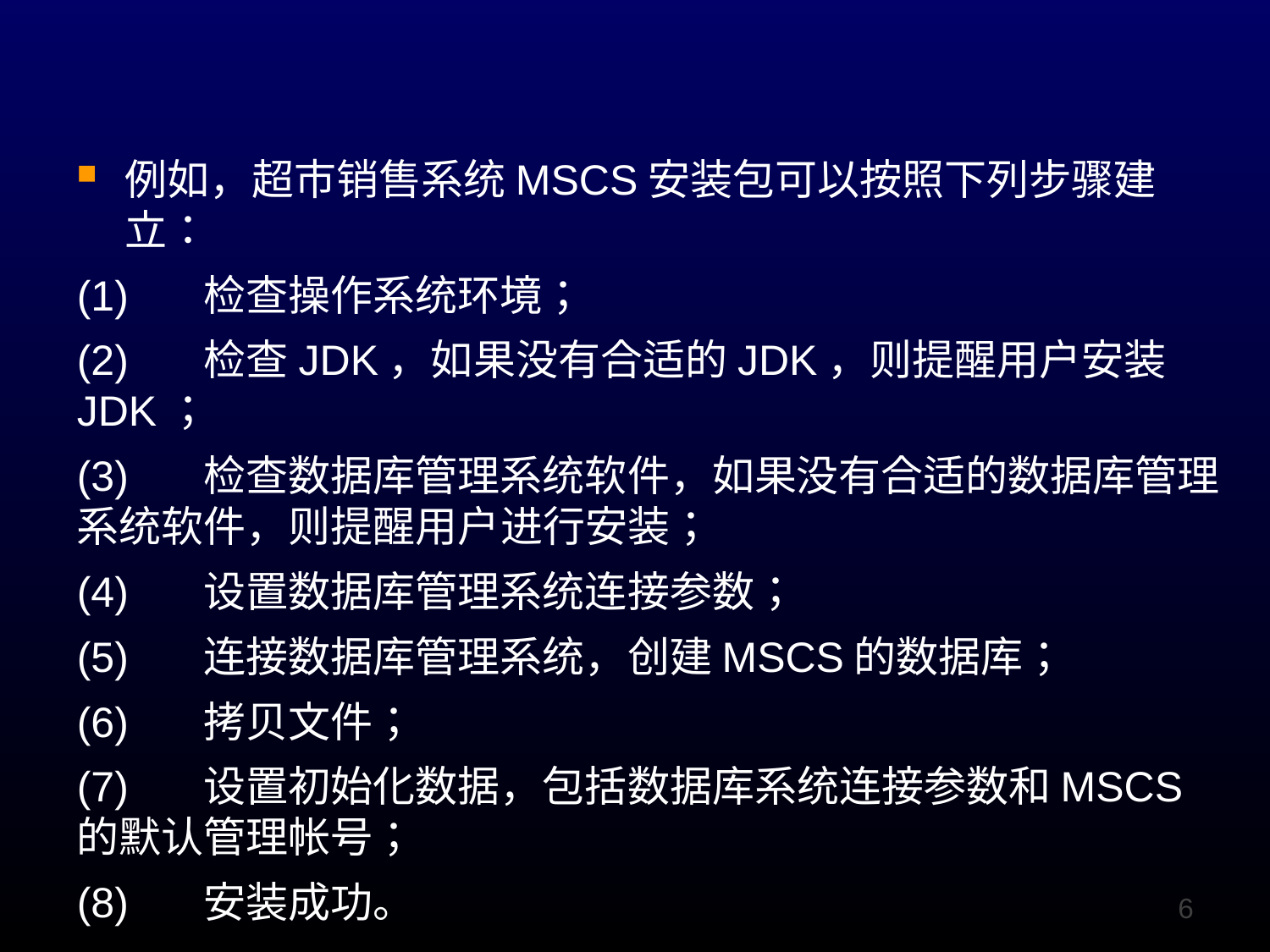

#
例如，超市销售系统MSCS安装包可以按照下列步骤建立：
(1)	检查操作系统环境；
(2)	检查JDK，如果没有合适的JDK，则提醒用户安装JDK；
(3)	检查数据库管理系统软件，如果没有合适的数据库管理系统软件，则提醒用户进行安装；
(4)	设置数据库管理系统连接参数；
(5)	连接数据库管理系统，创建MSCS的数据库；
(6)	拷贝文件；
(7)	设置初始化数据，包括数据库系统连接参数和MSCS的默认管理帐号；
(8)	安装成功。
6